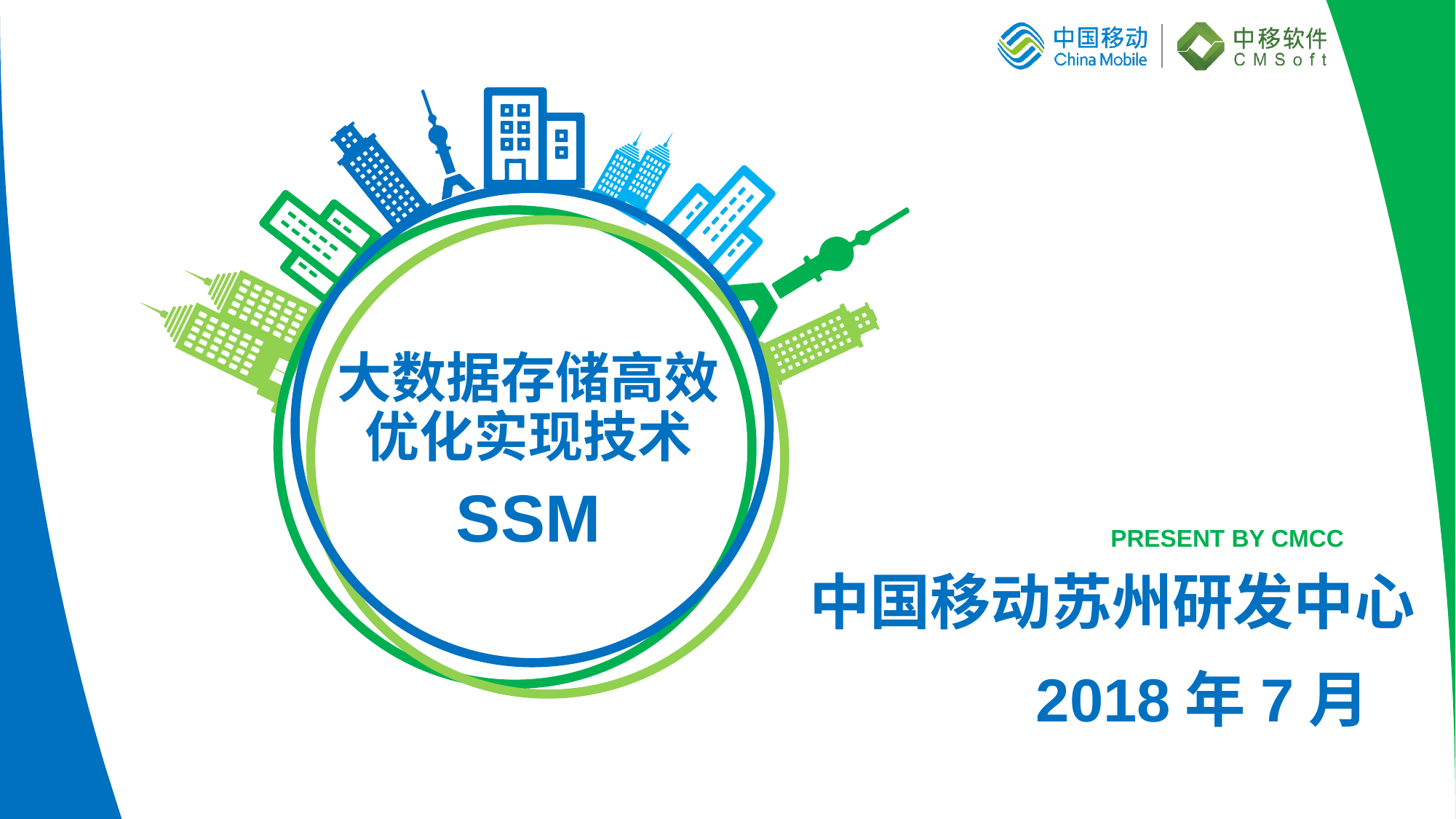

大数据存储高效优化实现技术
SSM
PRESENT BY CMCC
中国移动苏州研发中心
2018年7月